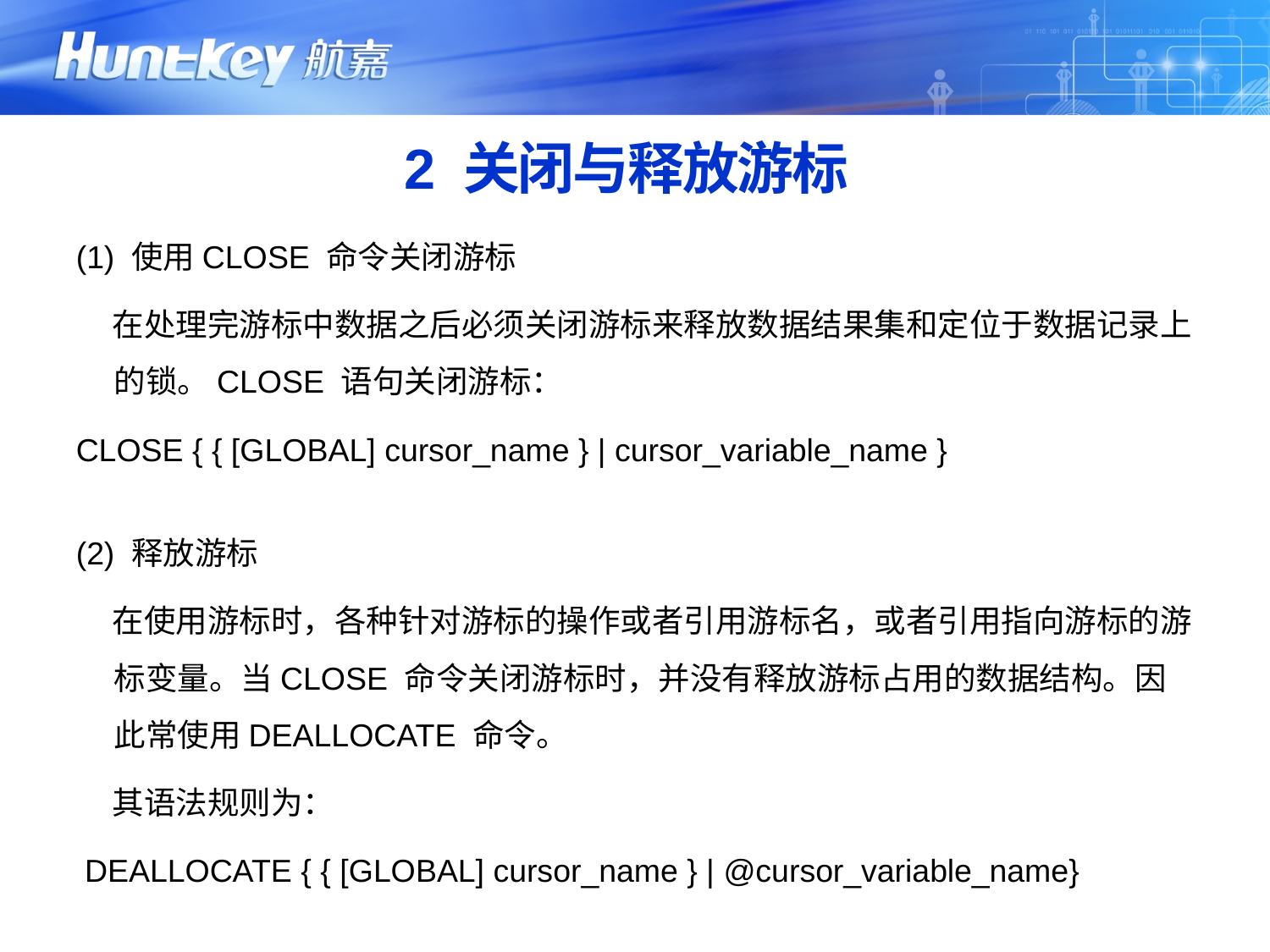

# 2 关闭与释放游标
(1) 使用CLOSE 命令关闭游标
    在处理完游标中数据之后必须关闭游标来释放数据结果集和定位于数据记录上的锁。CLOSE 语句关闭游标：
CLOSE { { [GLOBAL] cursor_name } | cursor_variable_name }

(2) 释放游标
    在使用游标时，各种针对游标的操作或者引用游标名，或者引用指向游标的游标变量。当CLOSE 命令关闭游标时，并没有释放游标占用的数据结构。因此常使用DEALLOCATE 命令。
    其语法规则为：
 DEALLOCATE { { [GLOBAL] cursor_name } | @cursor_variable_name}